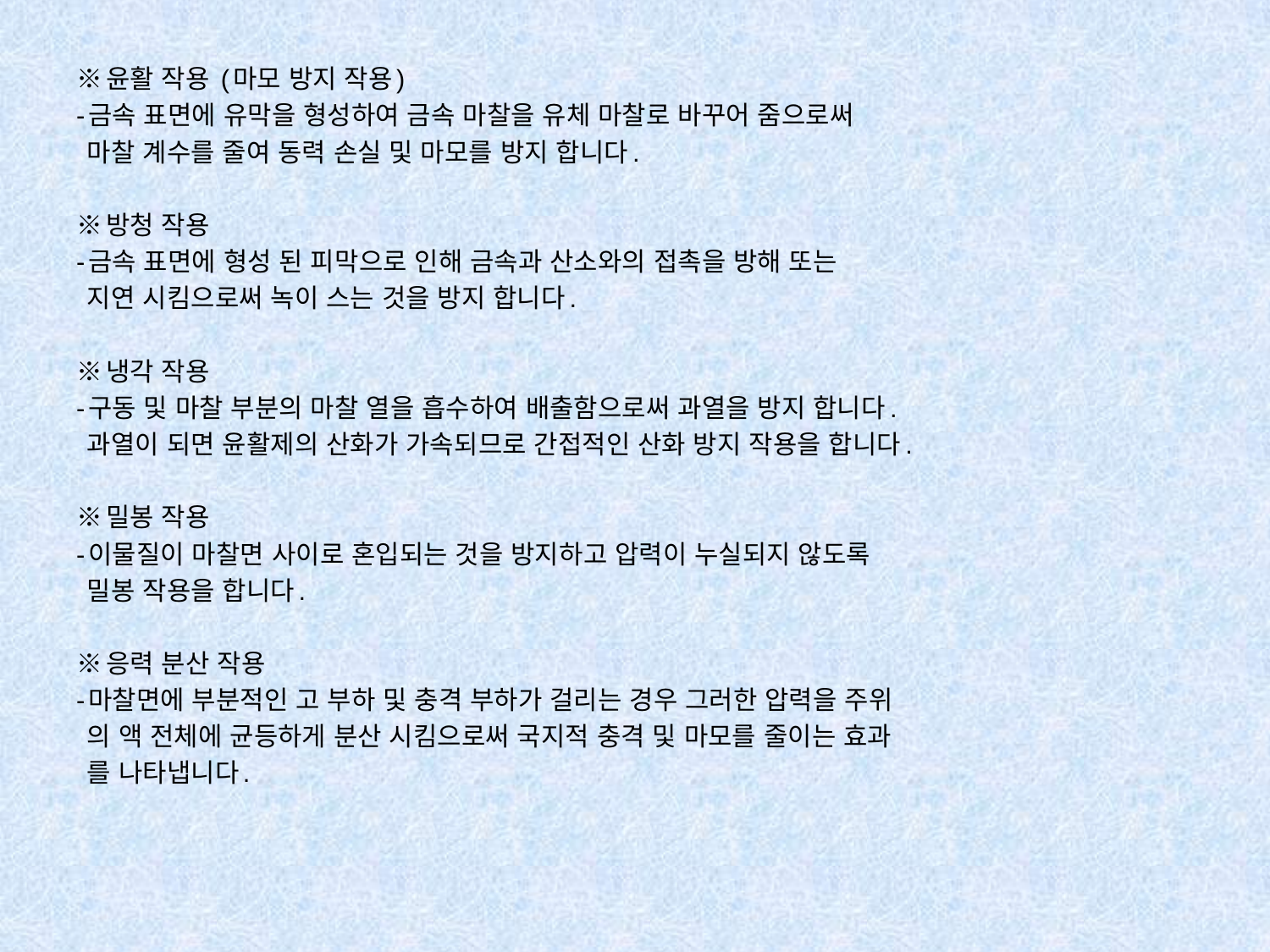

※윤활 작용 (마모 방지 작용)
-금속 표면에 유막을 형성하여 금속 마찰을 유체 마찰로 바꾸어 줌으로써
 마찰 계수를 줄여 동력 손실 및 마모를 방지 합니다.

※방청 작용
-금속 표면에 형성 된 피막으로 인해 금속과 산소와의 접촉을 방해 또는
 지연 시킴으로써 녹이 스는 것을 방지 합니다.

※냉각 작용
-구동 및 마찰 부분의 마찰 열을 흡수하여 배출함으로써 과열을 방지 합니다.
 과열이 되면 윤활제의 산화가 가속되므로 간접적인 산화 방지 작용을 합니다.

※밀봉 작용
-이물질이 마찰면 사이로 혼입되는 것을 방지하고 압력이 누실되지 않도록
 밀봉 작용을 합니다.

※응력 분산 작용
-마찰면에 부분적인 고 부하 및 충격 부하가 걸리는 경우 그러한 압력을 주위
 의 액 전체에 균등하게 분산 시킴으로써 국지적 충격 및 마모를 줄이는 효과
 를 나타냅니다.